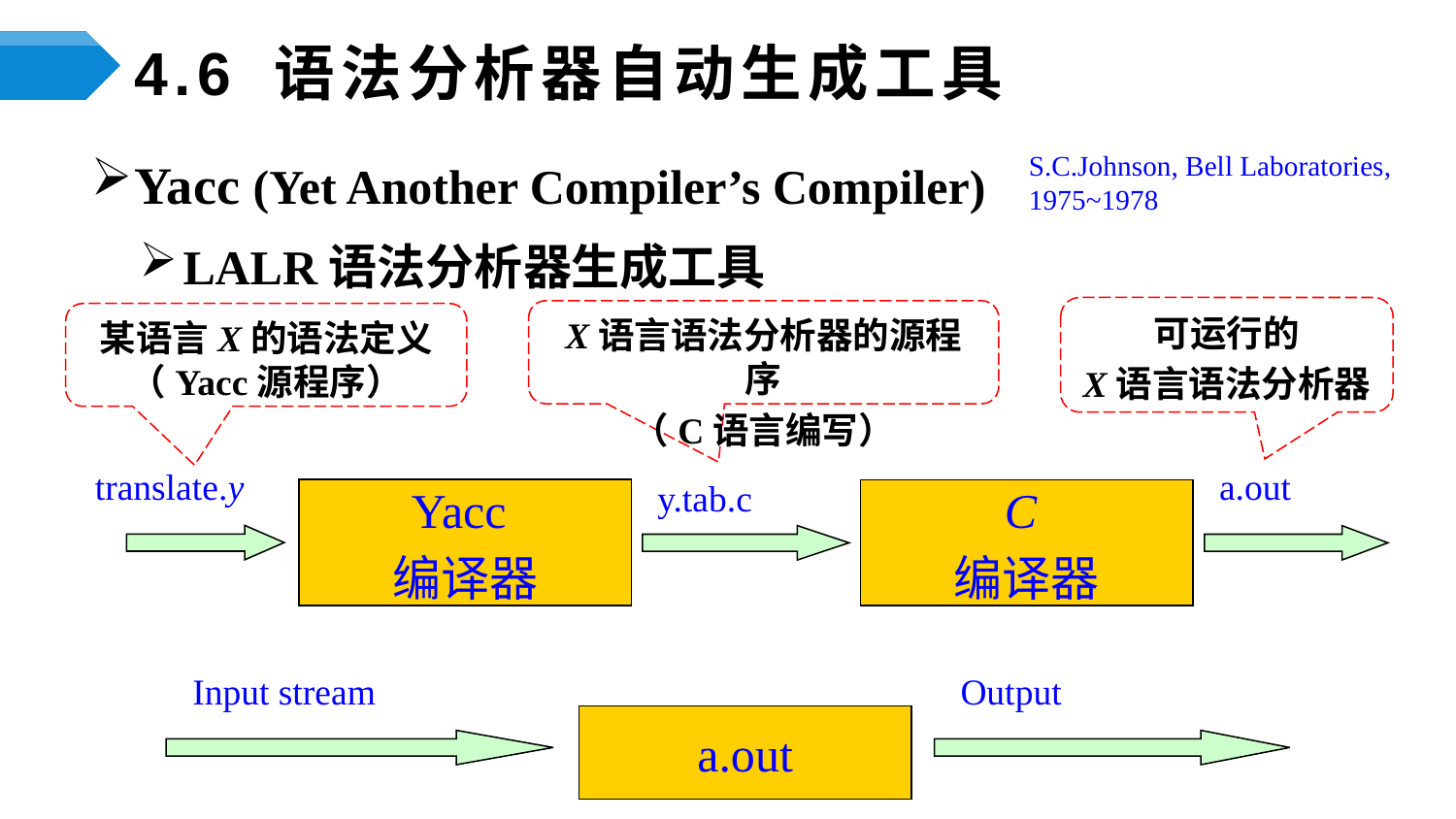

# 4.6 语法分析器自动生成工具
Yacc (Yet Another Compiler’s Compiler)
LALR语法分析器生成工具
S.C.Johnson, Bell Laboratories, 1975~1978
可运行的
X语言语法分析器
X语言语法分析器的源程序
（C语言编写）
某语言X的语法定义（Yacc源程序）
translate.y
a.out
y.tab.c
Yacc
编译器
C
编译器

Input stream
Output
a.out